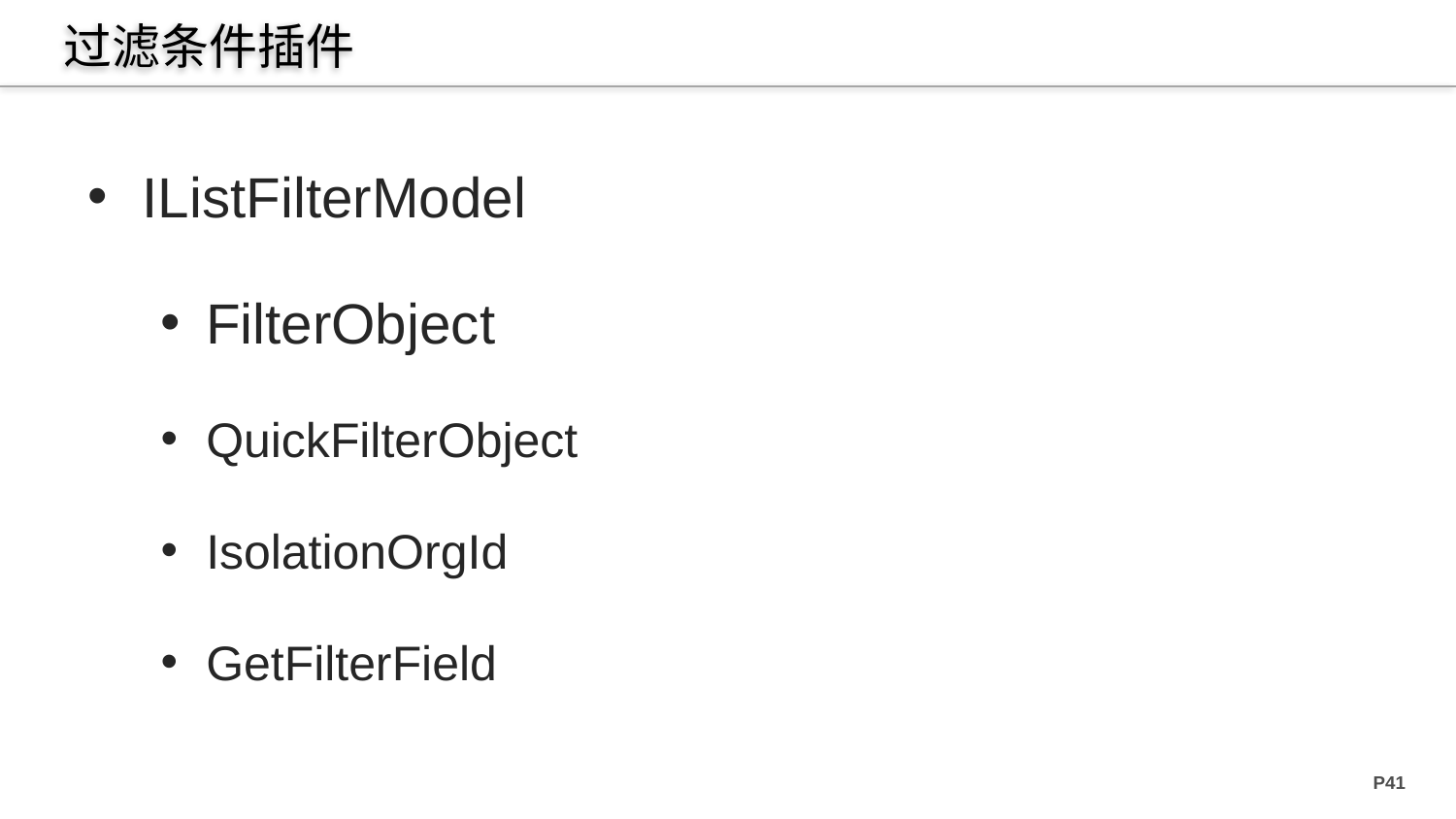

# 过滤条件插件

IListFilterModel
FilterObject
QuickFilterObject
IsolationOrgId
GetFilterField